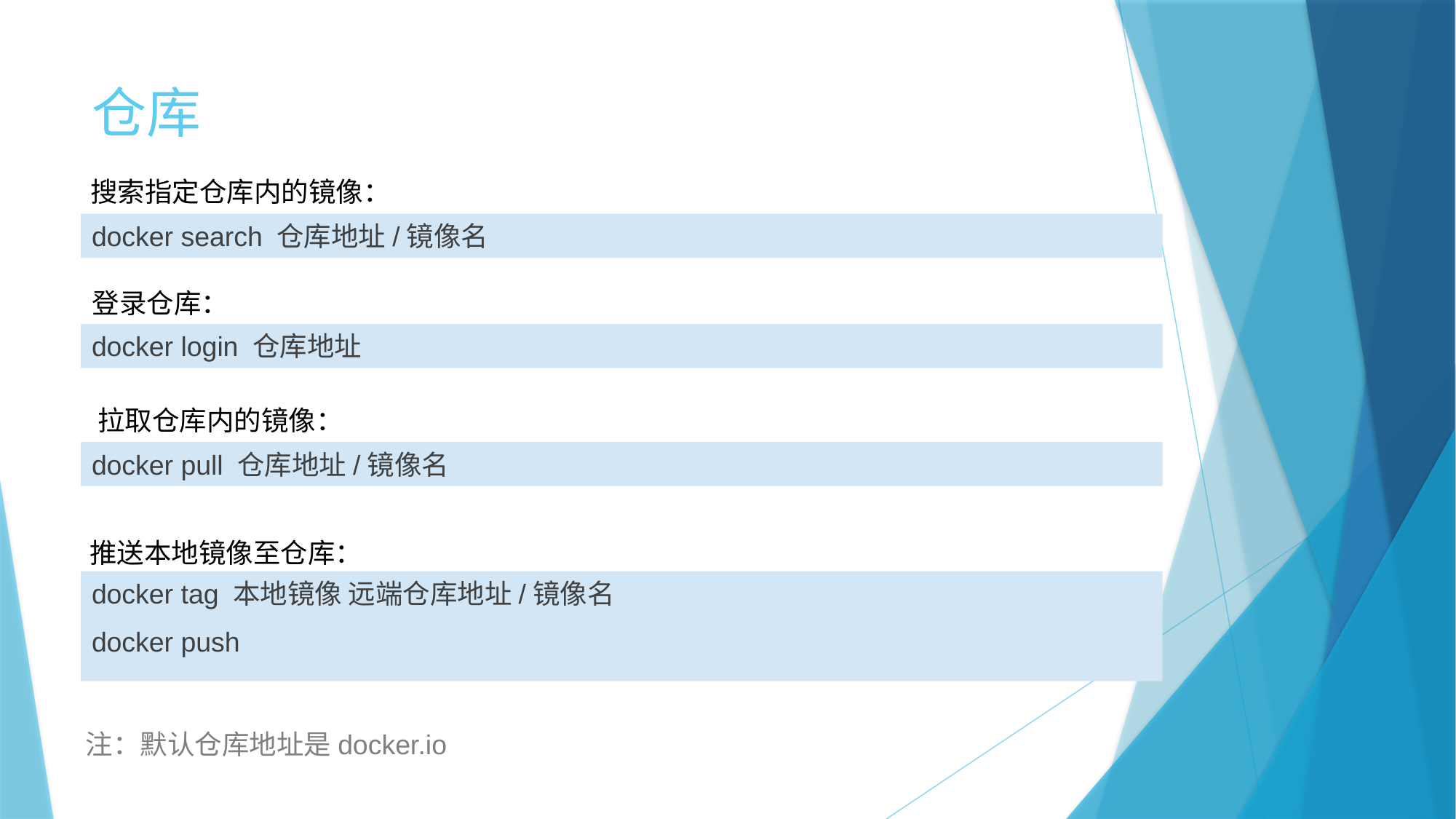

# 仓库
搜索指定仓库内的镜像：
docker search 仓库地址/镜像名
登录仓库：
docker login 仓库地址
拉取仓库内的镜像：
docker pull 仓库地址/镜像名
推送本地镜像至仓库：
docker tag 本地镜像 远端仓库地址/镜像名
docker push
注：默认仓库地址是docker.io